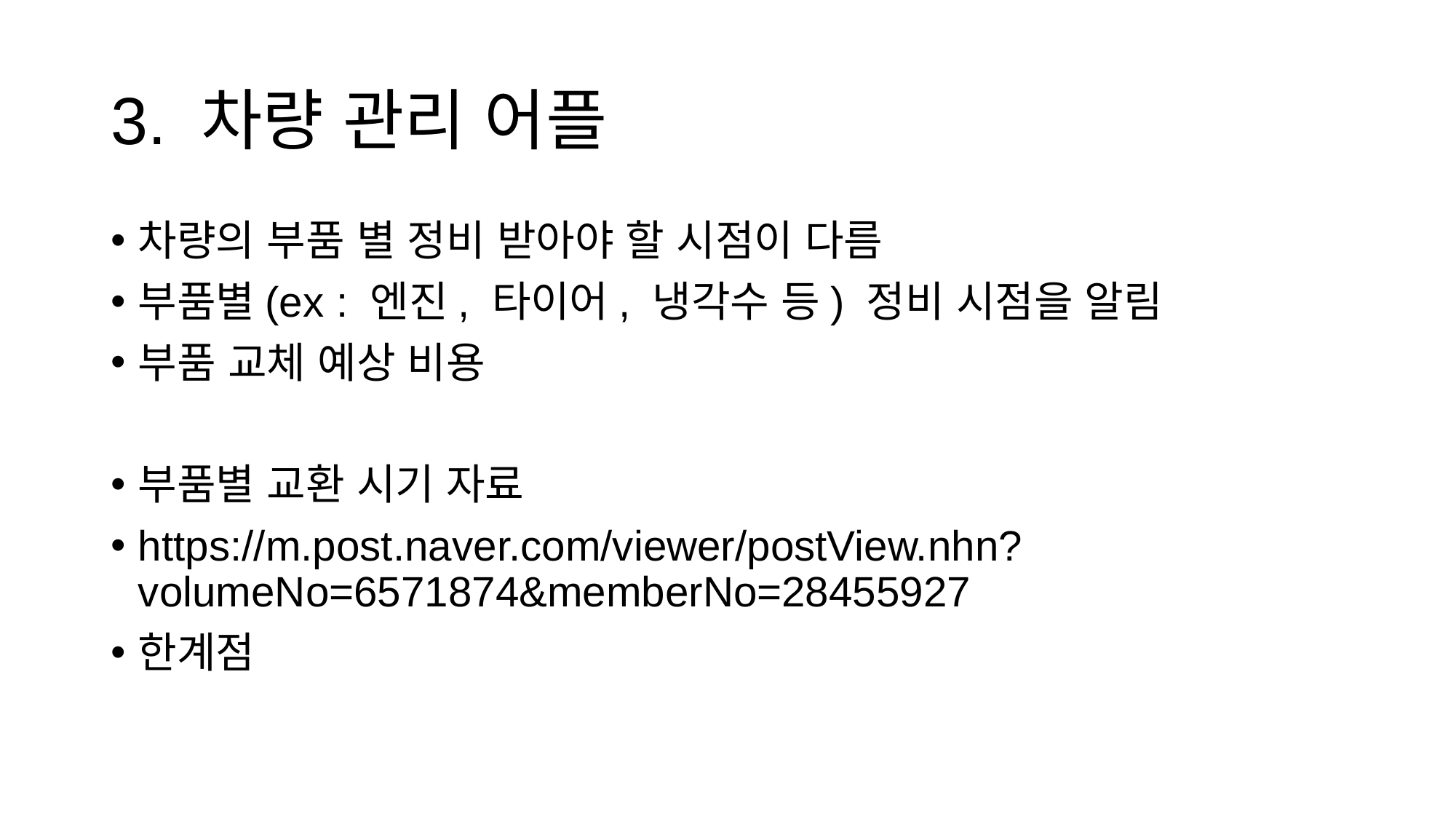

# 3. 차량 관리 어플
차량의 부품 별 정비 받아야 할 시점이 다름
부품별(ex : 엔진, 타이어, 냉각수 등) 정비 시점을 알림
부품 교체 예상 비용

부품별 교환 시기 자료
https://m.post.naver.com/viewer/postView.nhn?volumeNo=6571874&memberNo=28455927
한계점